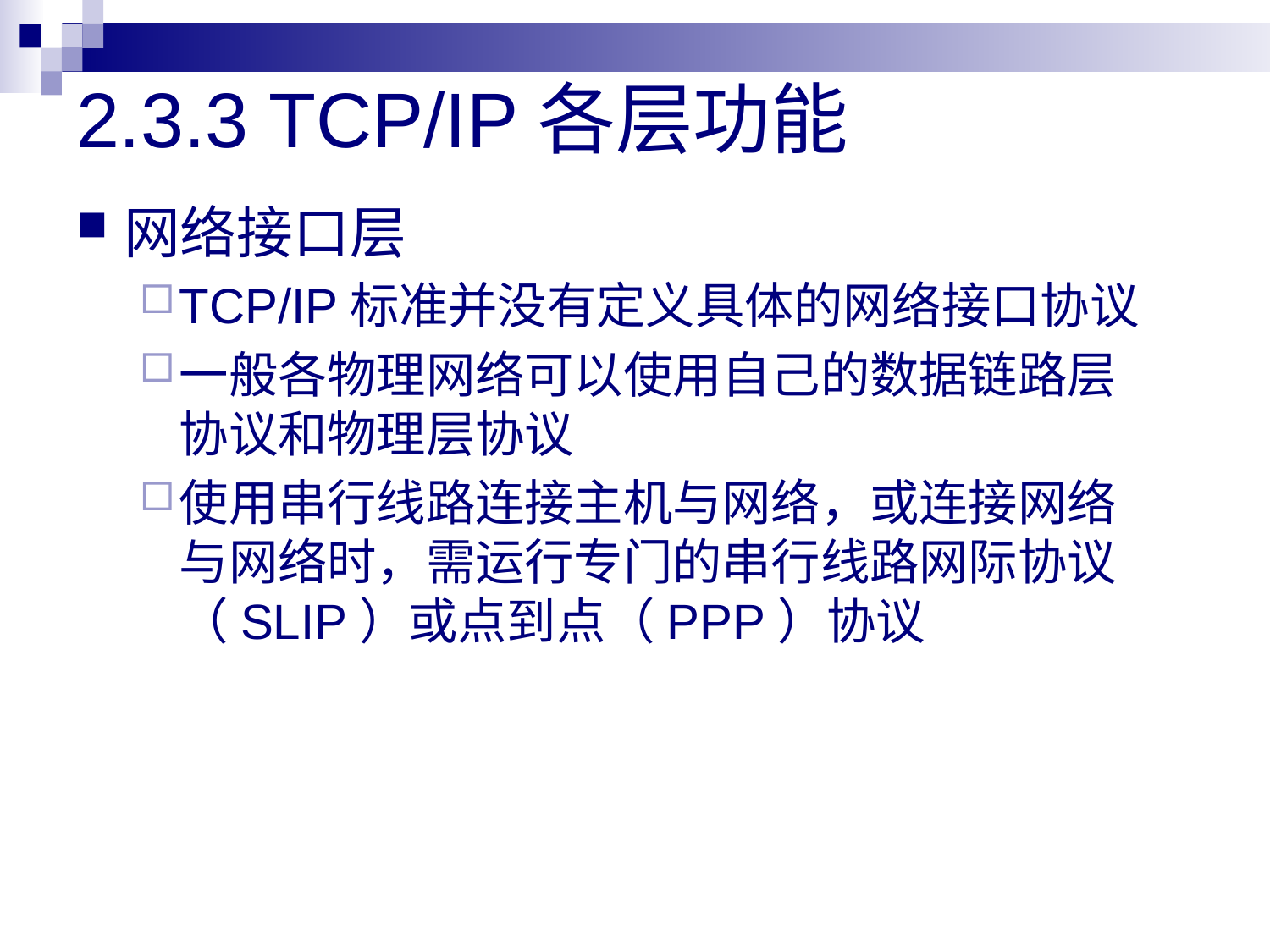

# 2.3.3 TCP/IP各层功能
网络接口层
TCP/IP标准并没有定义具体的网络接口协议
一般各物理网络可以使用自己的数据链路层协议和物理层协议
使用串行线路连接主机与网络，或连接网络与网络时，需运行专门的串行线路网际协议（SLIP）或点到点（PPP）协议